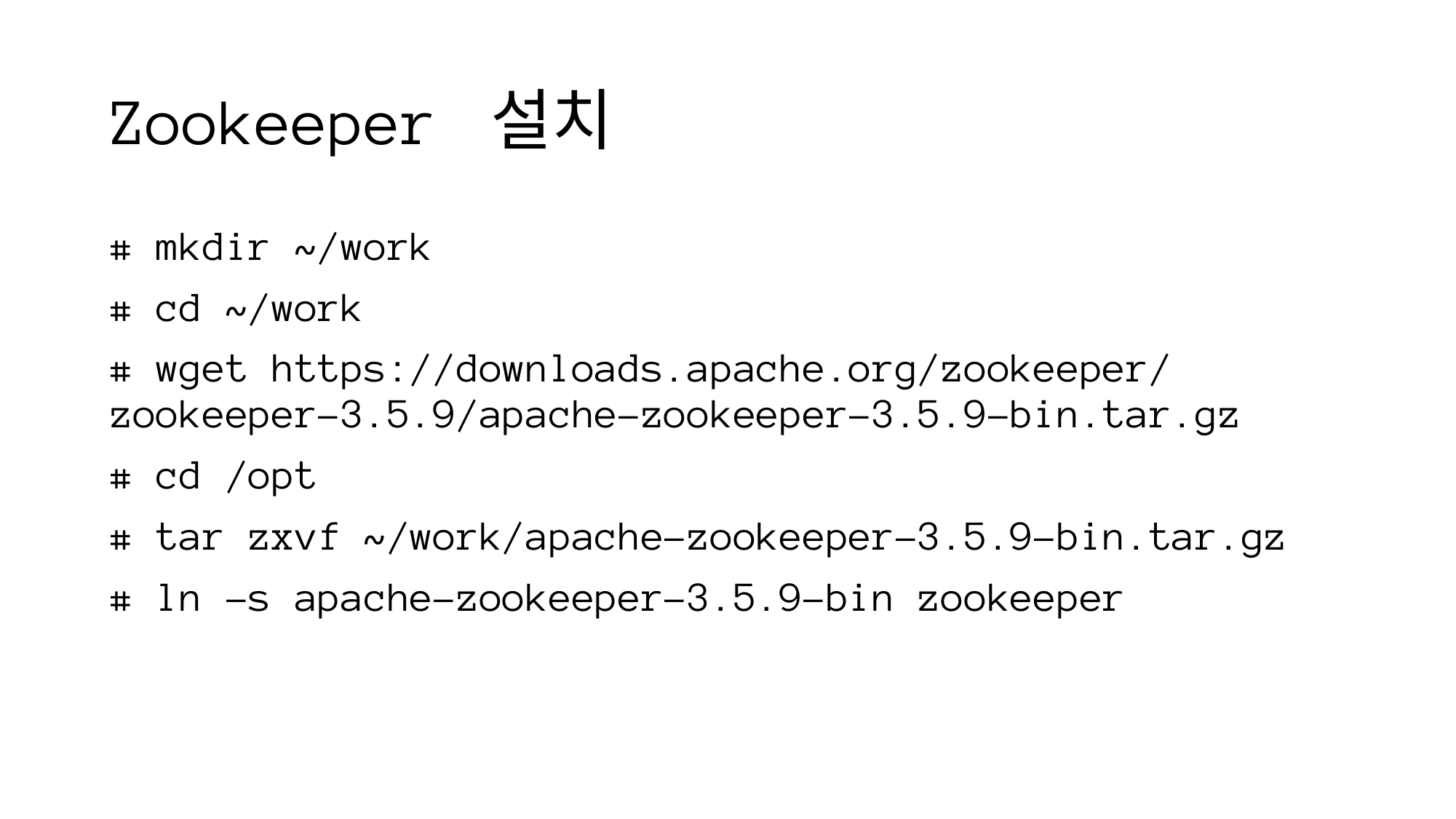

# Zookeeper 설치
# mkdir ~/work
# cd ~/work
# wget https://downloads.apache.org/zookeeper/zookeeper-3.5.9/apache-zookeeper-3.5.9-bin.tar.gz
# cd /opt
# tar zxvf ~/work/apache-zookeeper-3.5.9-bin.tar.gz
# ln -s apache-zookeeper-3.5.9-bin zookeeper